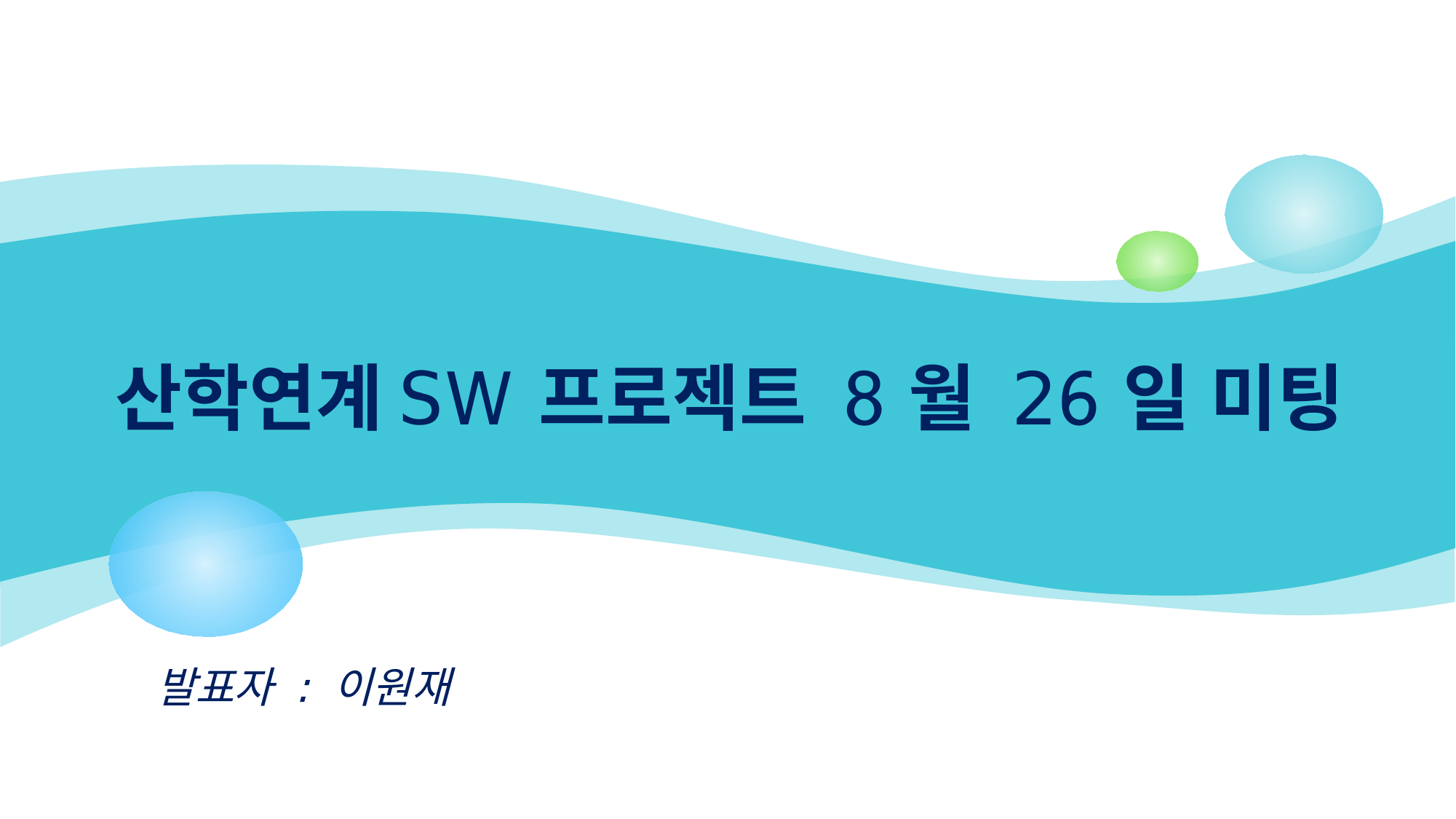

# 산학연계SW프로젝트 8월 26일 미팅
발표자 : 이원재